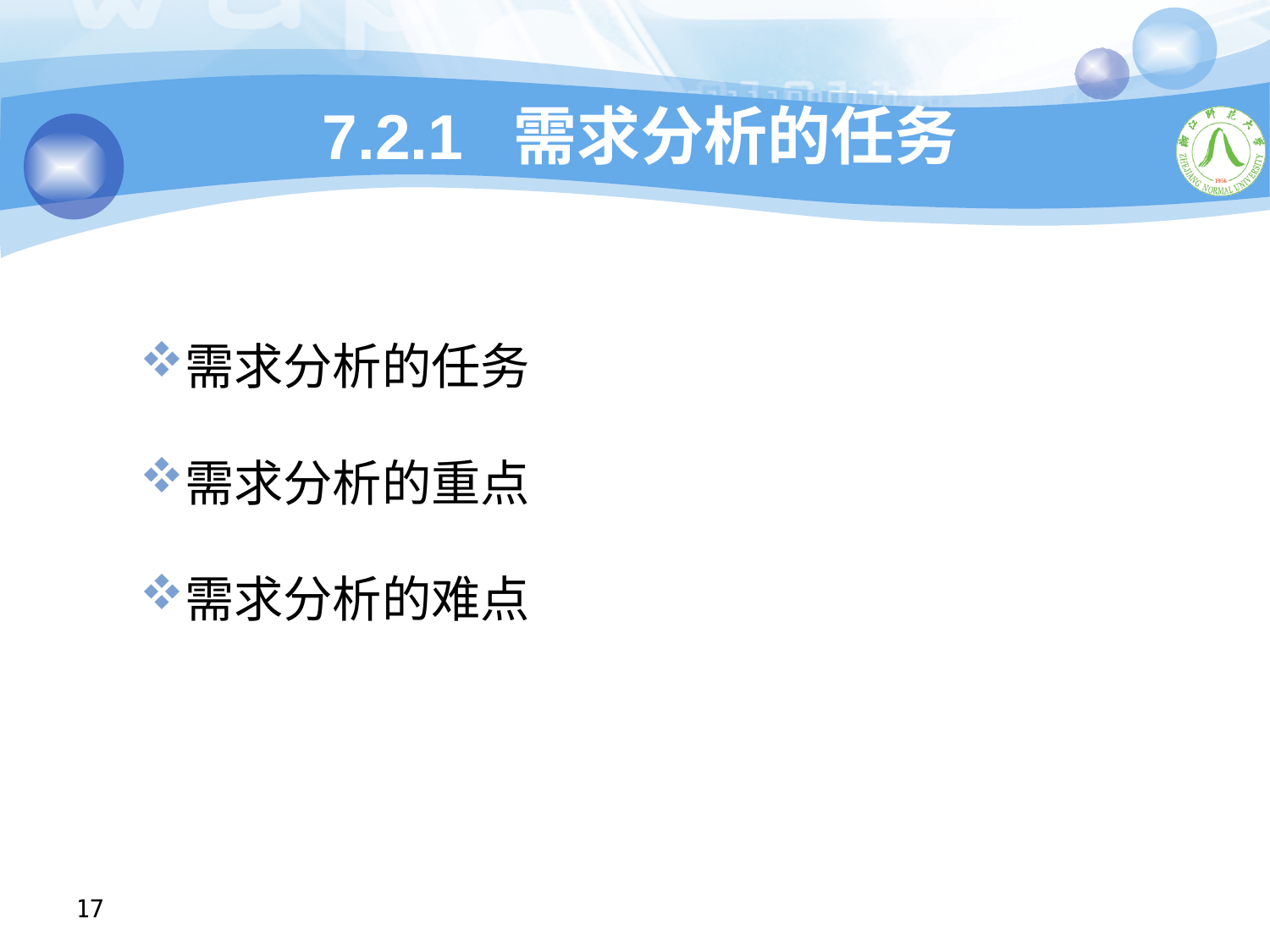

# 7.2.1  需求分析的任务
需求分析的任务
需求分析的重点
需求分析的难点
17